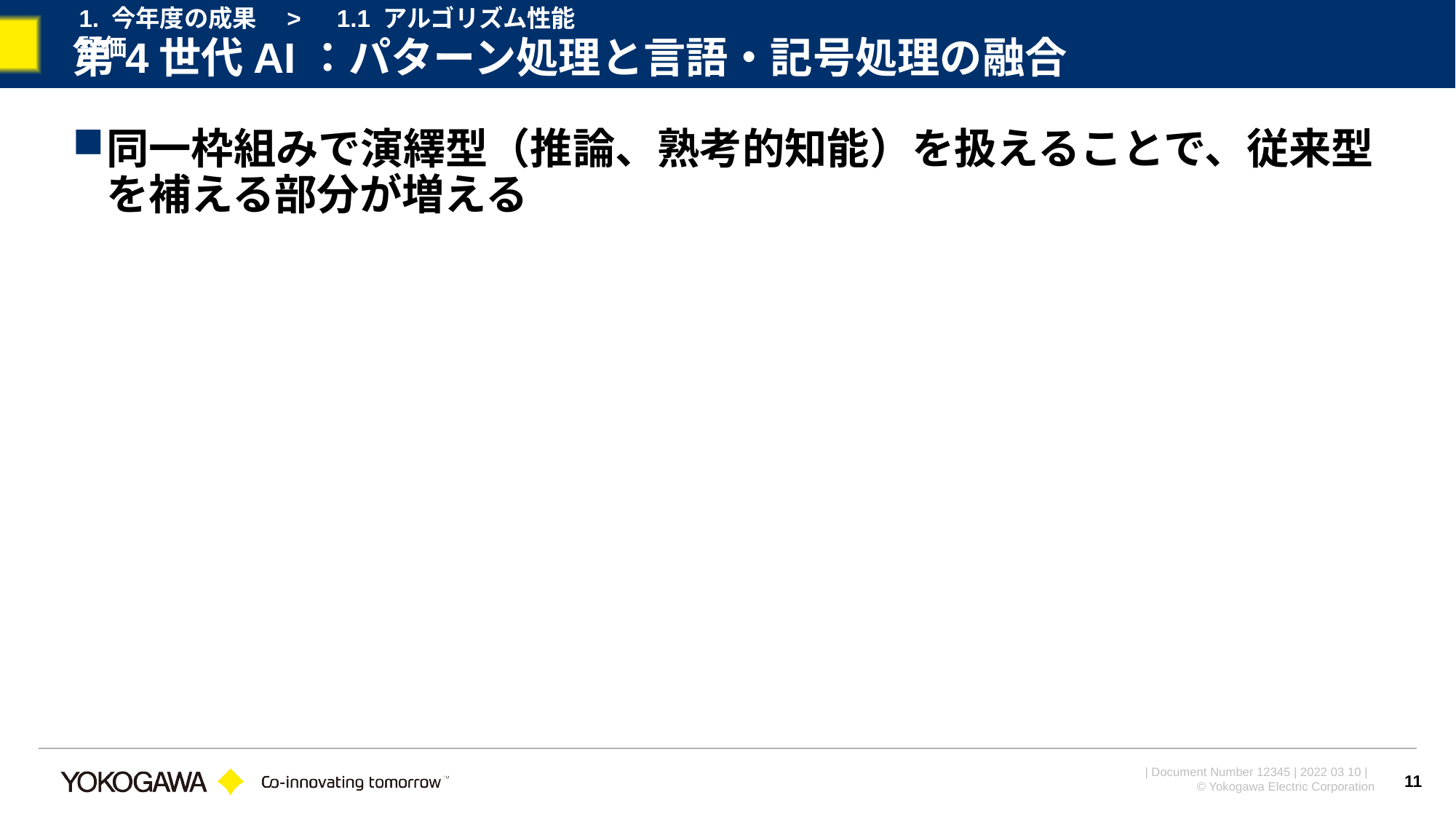

1. 今年度の成果　>　1.1 アルゴリズム性能評価
# 第4世代AI：パターン処理と言語・記号処理の融合
同一枠組みで演繹型（推論、熟考的知能）を扱えることで、従来型を補える部分が増える
11